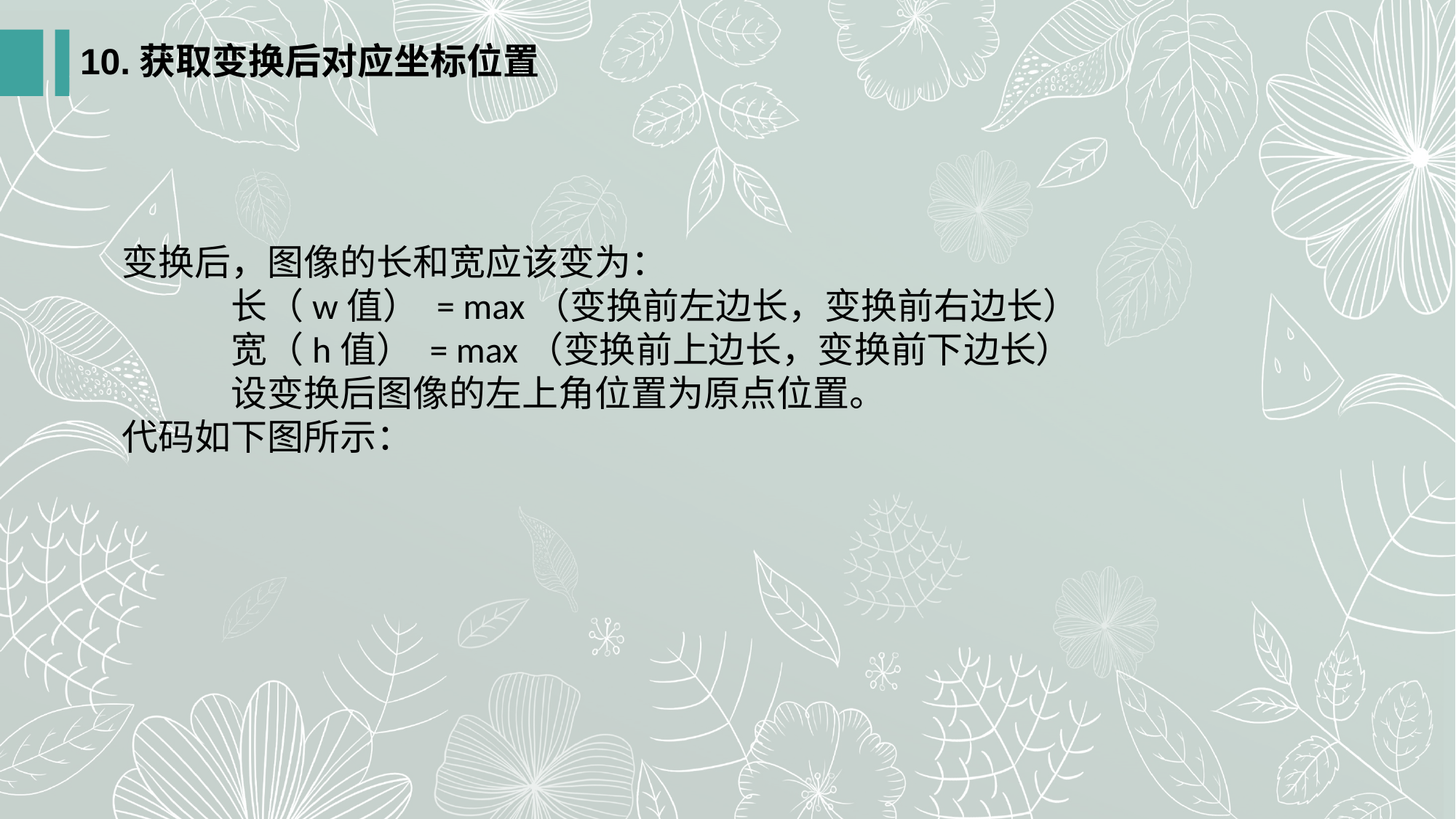

10.获取变换后对应坐标位置
变换后，图像的长和宽应该变为：
	长（w值） = max（变换前左边长，变换前右边长）
	宽（h值） = max（变换前上边长，变换前下边长）
	设变换后图像的左上角位置为原点位置。
代码如下图所示：